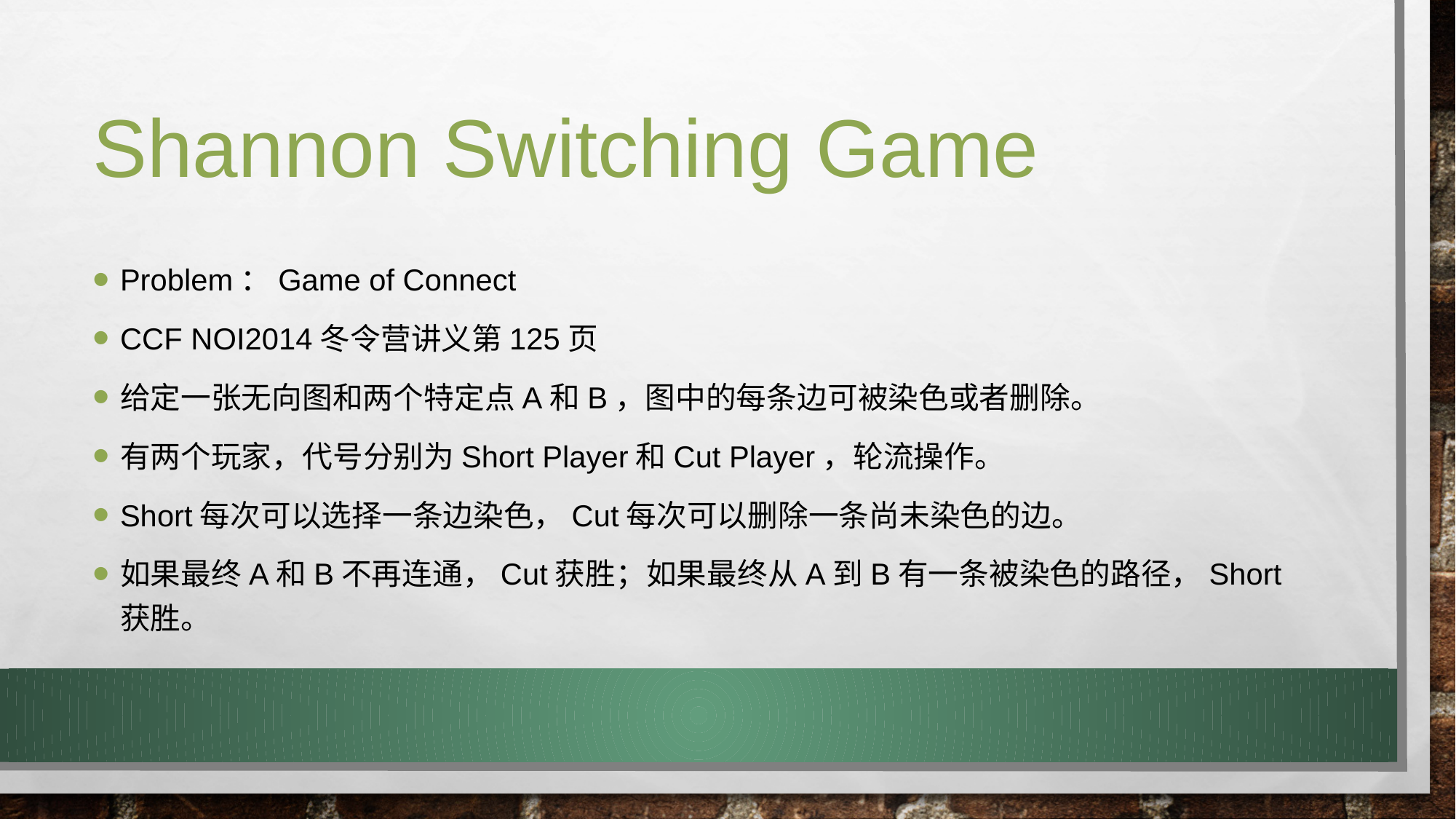

# Shannon Switching Game
Problem：Game of Connect
CCF NOI2014冬令营讲义第125页
给定一张无向图和两个特定点A和B，图中的每条边可被染色或者删除。
有两个玩家，代号分别为Short Player和Cut Player，轮流操作。
Short每次可以选择一条边染色，Cut每次可以删除一条尚未染色的边。
如果最终A和B不再连通，Cut获胜；如果最终从A到B有一条被染色的路径，Short获胜。